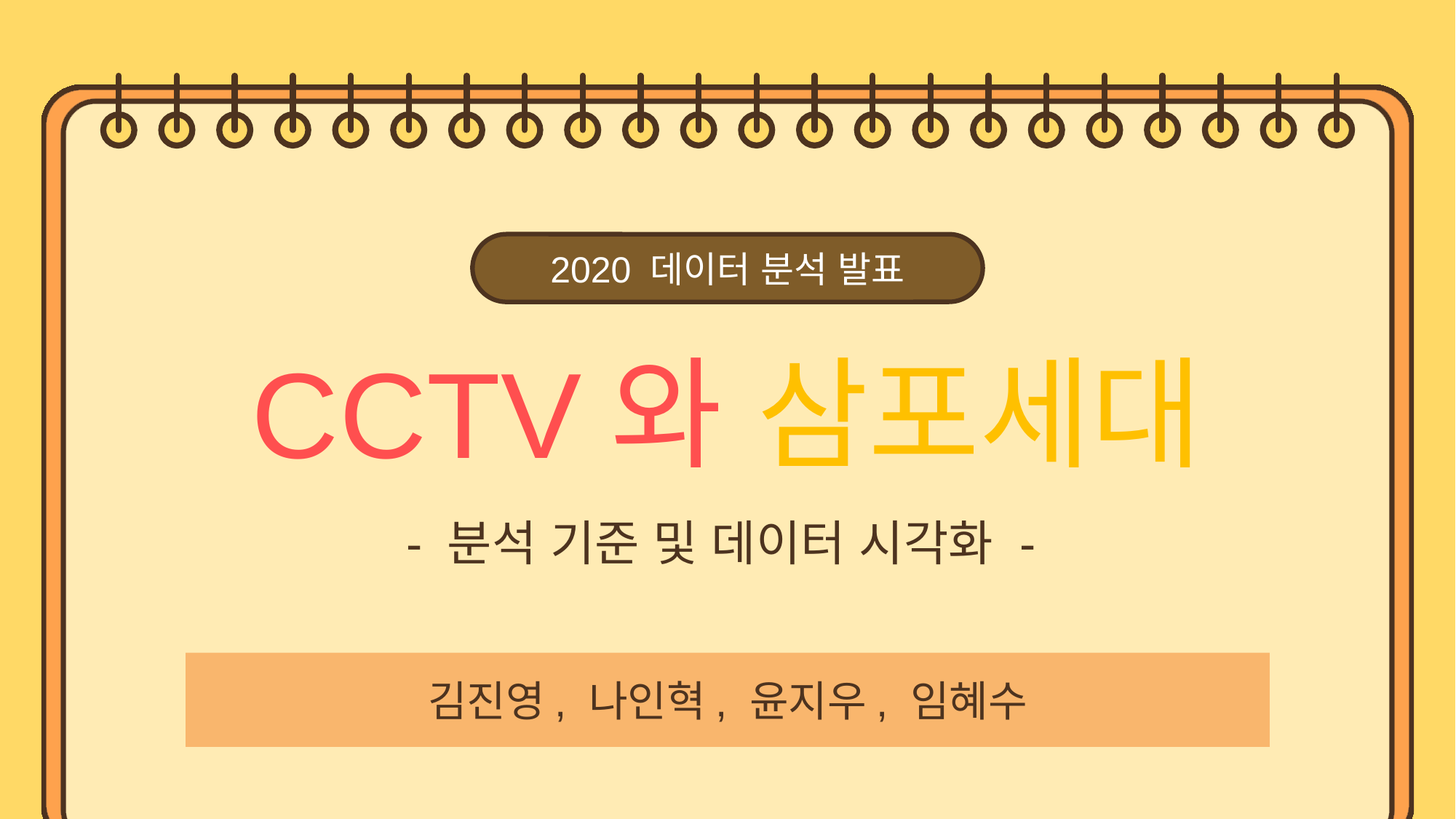

2020 데이터 분석 발표
CCTV와 삼포세대
- 분석 기준 및 데이터 시각화 -
김진영, 나인혁, 윤지우, 임혜수